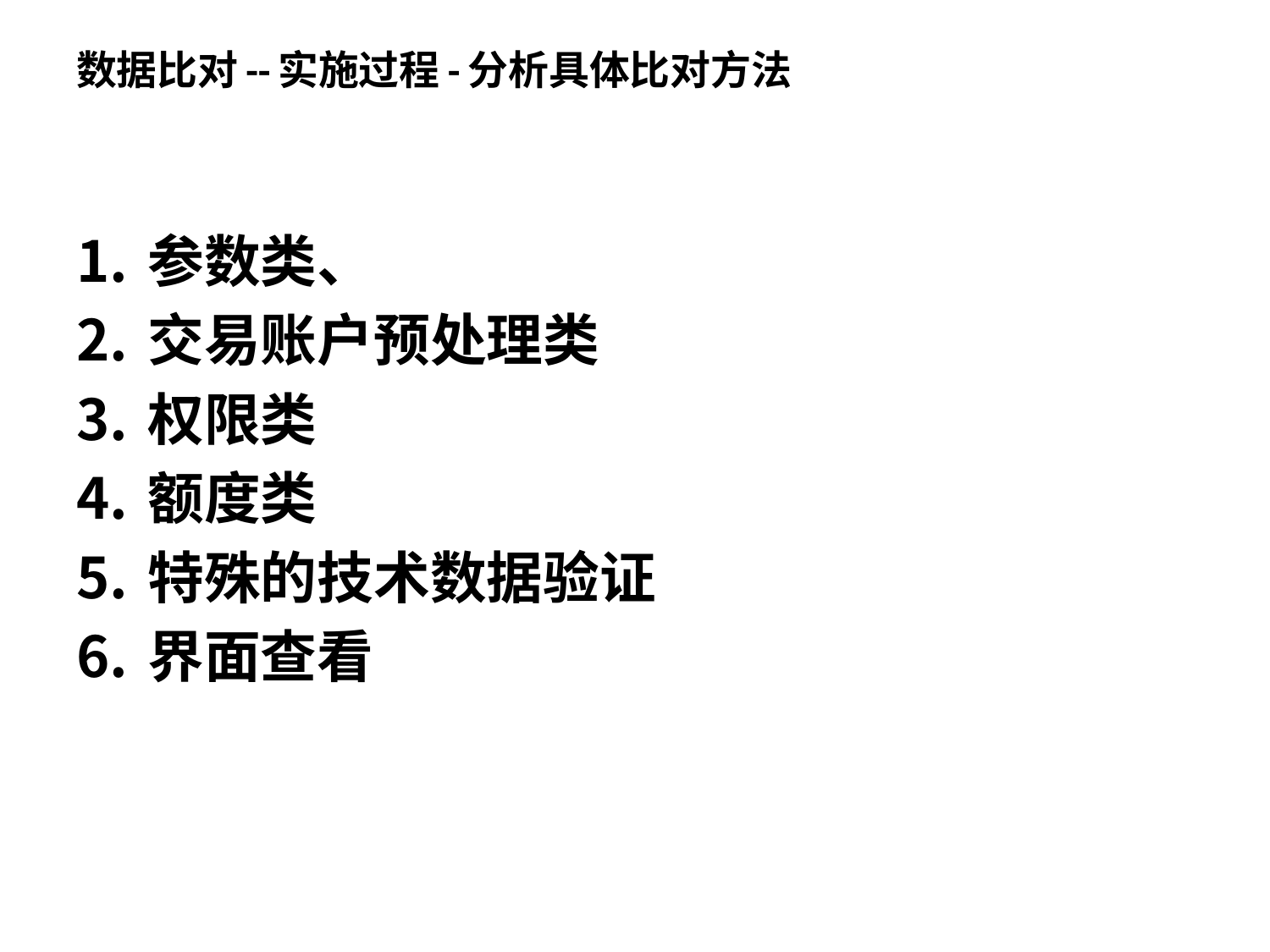

# 数据比对--实施过程-分析具体比对方法
参数类、
交易账户预处理类
权限类
额度类
特殊的技术数据验证
界面查看